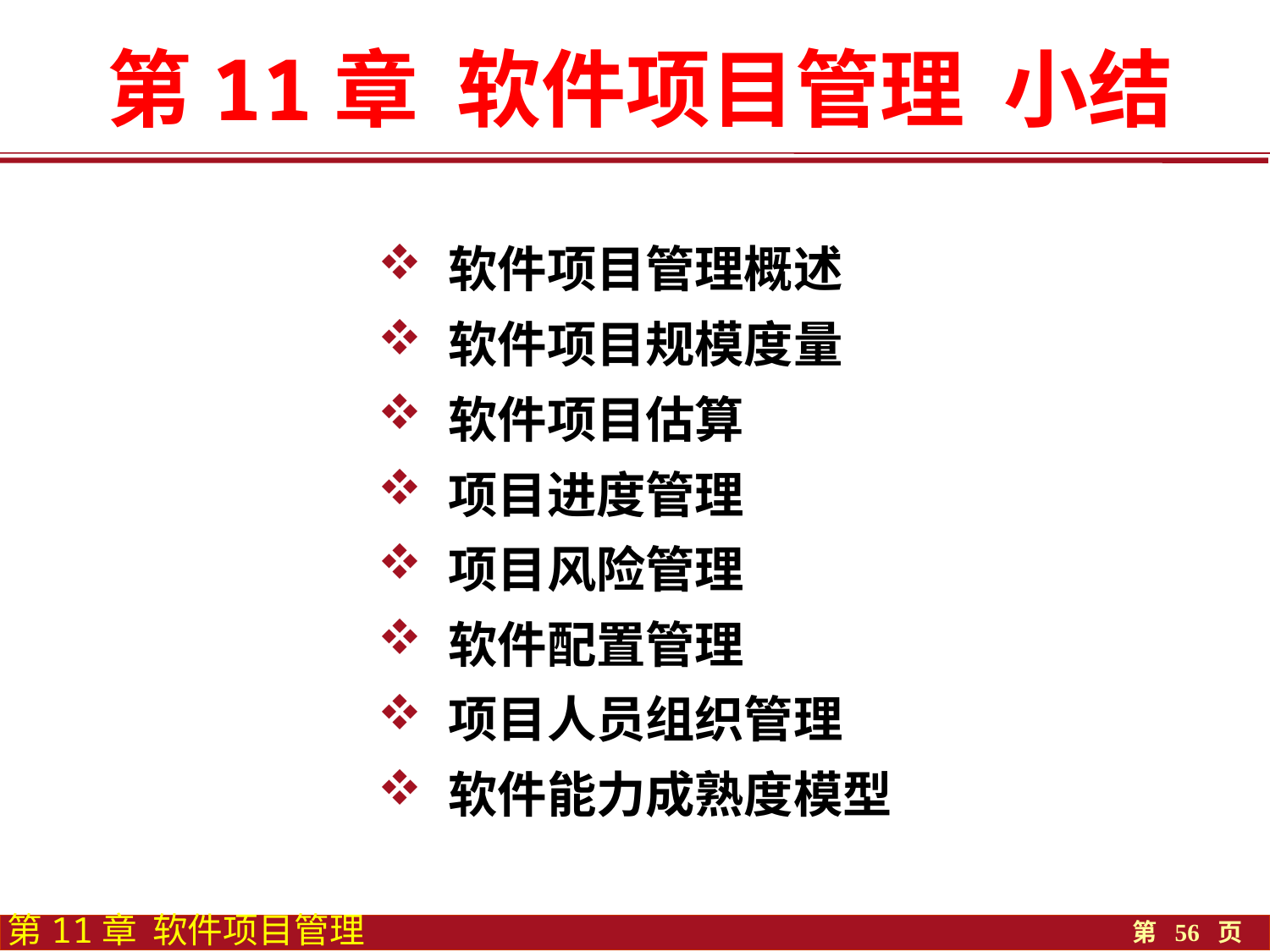

第11章  软件项目管理  小结
 软件项目管理概述
 软件项目规模度量
 软件项目估算
 项目进度管理
 项目风险管理
 软件配置管理
 项目人员组织管理
 软件能力成熟度模型